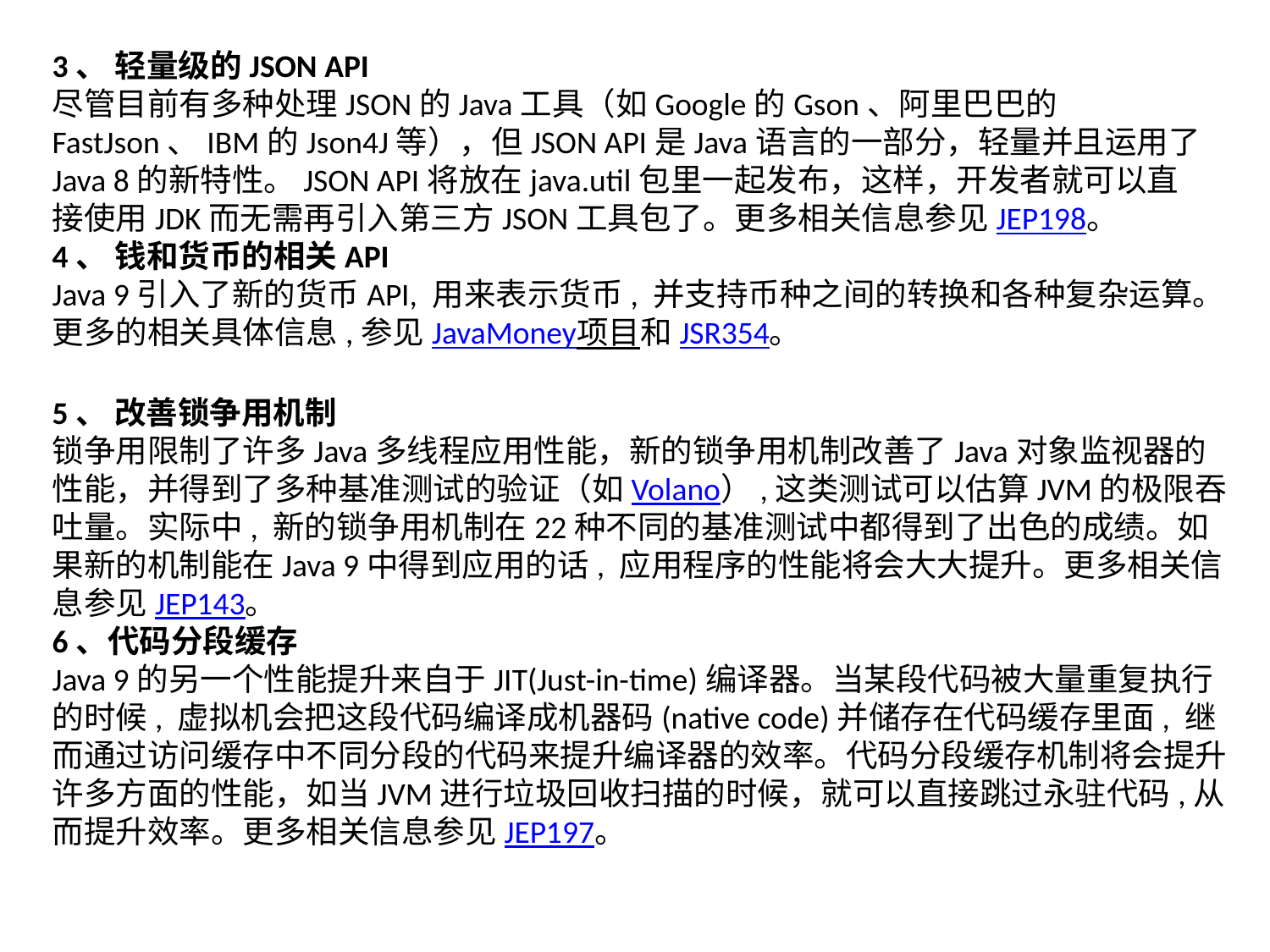

3、 轻量级的JSON API
尽管目前有多种处理JSON的Java工具（如Google的Gson、阿里巴巴的FastJson、IBM的Json4J等），但JSON API是Java语言的一部分，轻量并且运用了Java 8的新特性。JSON API将放在java.util包里一起发布，这样，开发者就可以直接使用JDK而无需再引入第三方JSON工具包了。更多相关信息参见JEP198。
4、 钱和货币的相关API
Java 9引入了新的货币API, 用来表示货币, 并支持币种之间的转换和各种复杂运算。更多的相关具体信息,参见JavaMoney项目和JSR354。
5、 改善锁争用机制
锁争用限制了许多Java多线程应用性能，新的锁争用机制改善了Java对象监视器的性能，并得到了多种基准测试的验证（如Volano）,这类测试可以估算JVM的极限吞吐量。实际中, 新的锁争用机制在22种不同的基准测试中都得到了出色的成绩。如果新的机制能在Java 9中得到应用的话, 应用程序的性能将会大大提升。更多相关信息参见JEP143。
6、代码分段缓存
Java 9的另一个性能提升来自于JIT(Just-in-time)编译器。当某段代码被大量重复执行的时候, 虚拟机会把这段代码编译成机器码(native code)并储存在代码缓存里面, 继而通过访问缓存中不同分段的代码来提升编译器的效率。代码分段缓存机制将会提升许多方面的性能，如当JVM进行垃圾回收扫描的时候，就可以直接跳过永驻代码,从而提升效率。更多相关信息参见JEP197。